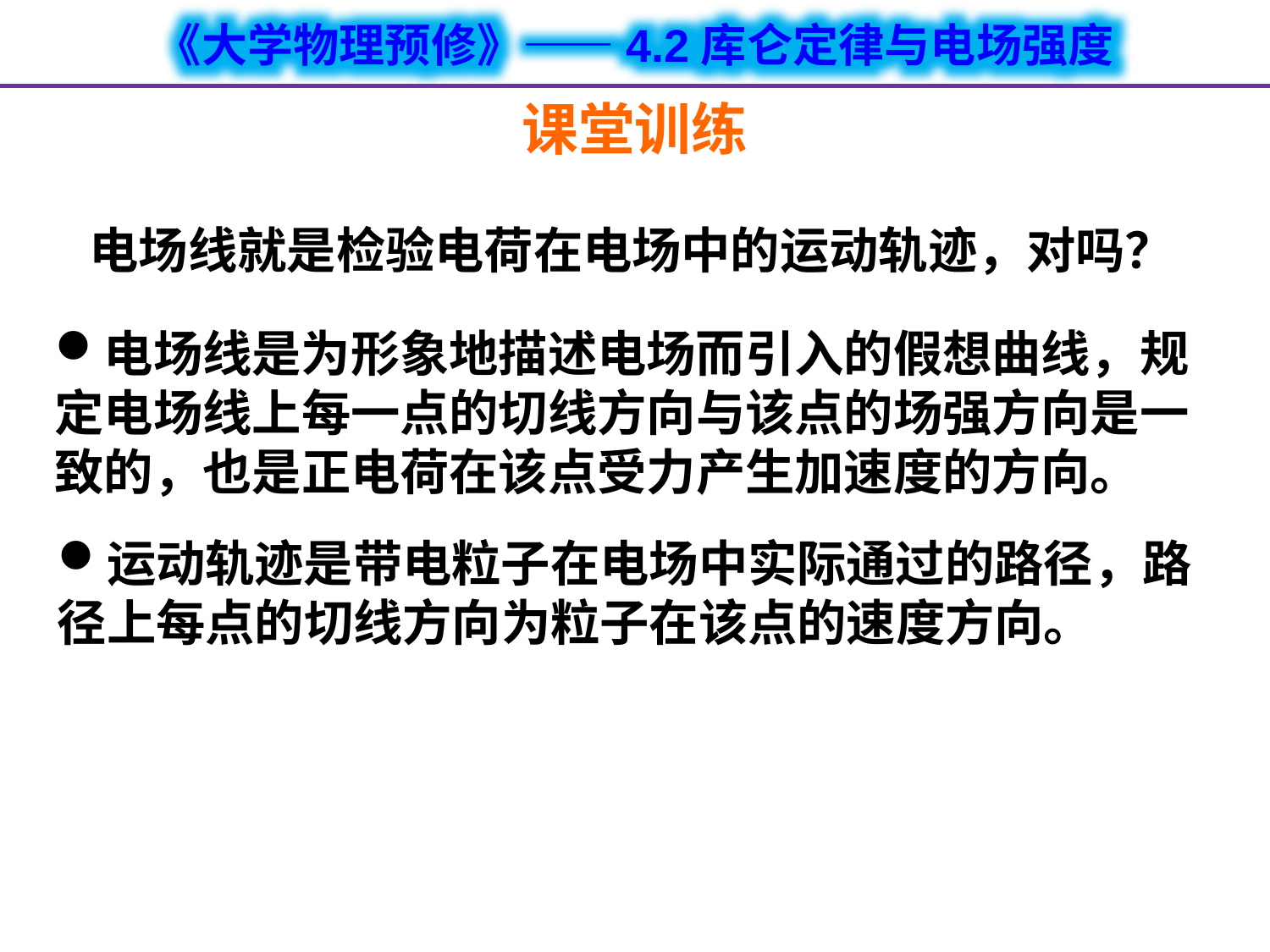

课堂训练
   电场线就是检验电荷在电场中的运动轨迹，对吗？
电场线是为形象地描述电场而引入的假想曲线，规定电场线上每一点的切线方向与该点的场强方向是一致的，也是正电荷在该点受力产生加速度的方向。
运动轨迹是带电粒子在电场中实际通过的路径，路径上每点的切线方向为粒子在该点的速度方向。